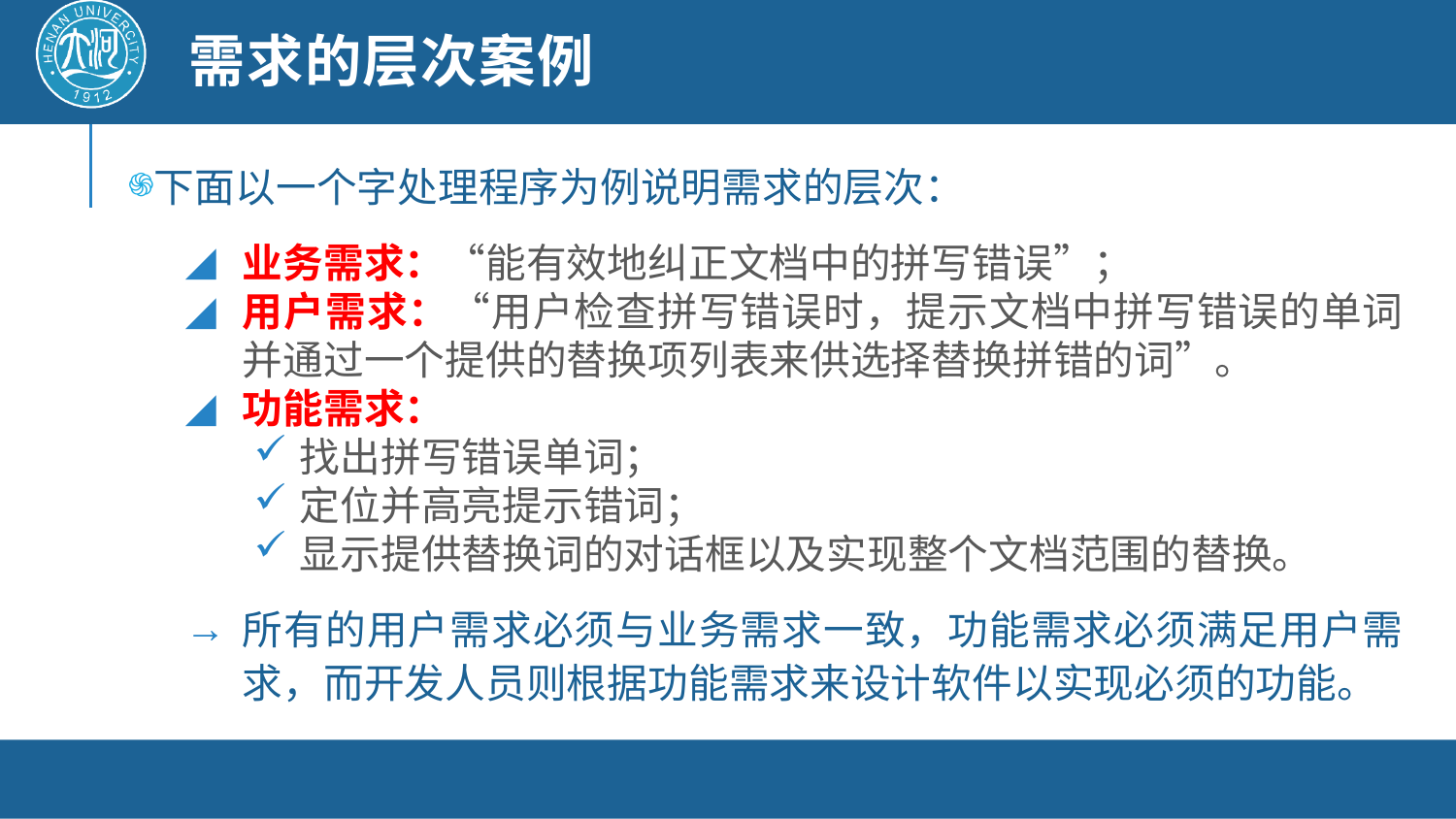

# 需求的层次案例
下面以一个字处理程序为例说明需求的层次：
业务需求：“能有效地纠正文档中的拼写错误”；
用户需求：“用户检查拼写错误时，提示文档中拼写错误的单词并通过一个提供的替换项列表来供选择替换拼错的词”。
功能需求：
找出拼写错误单词；
定位并高亮提示错词；
显示提供替换词的对话框以及实现整个文档范围的替换。
所有的用户需求必须与业务需求一致，功能需求必须满足用户需求，而开发人员则根据功能需求来设计软件以实现必须的功能。
13